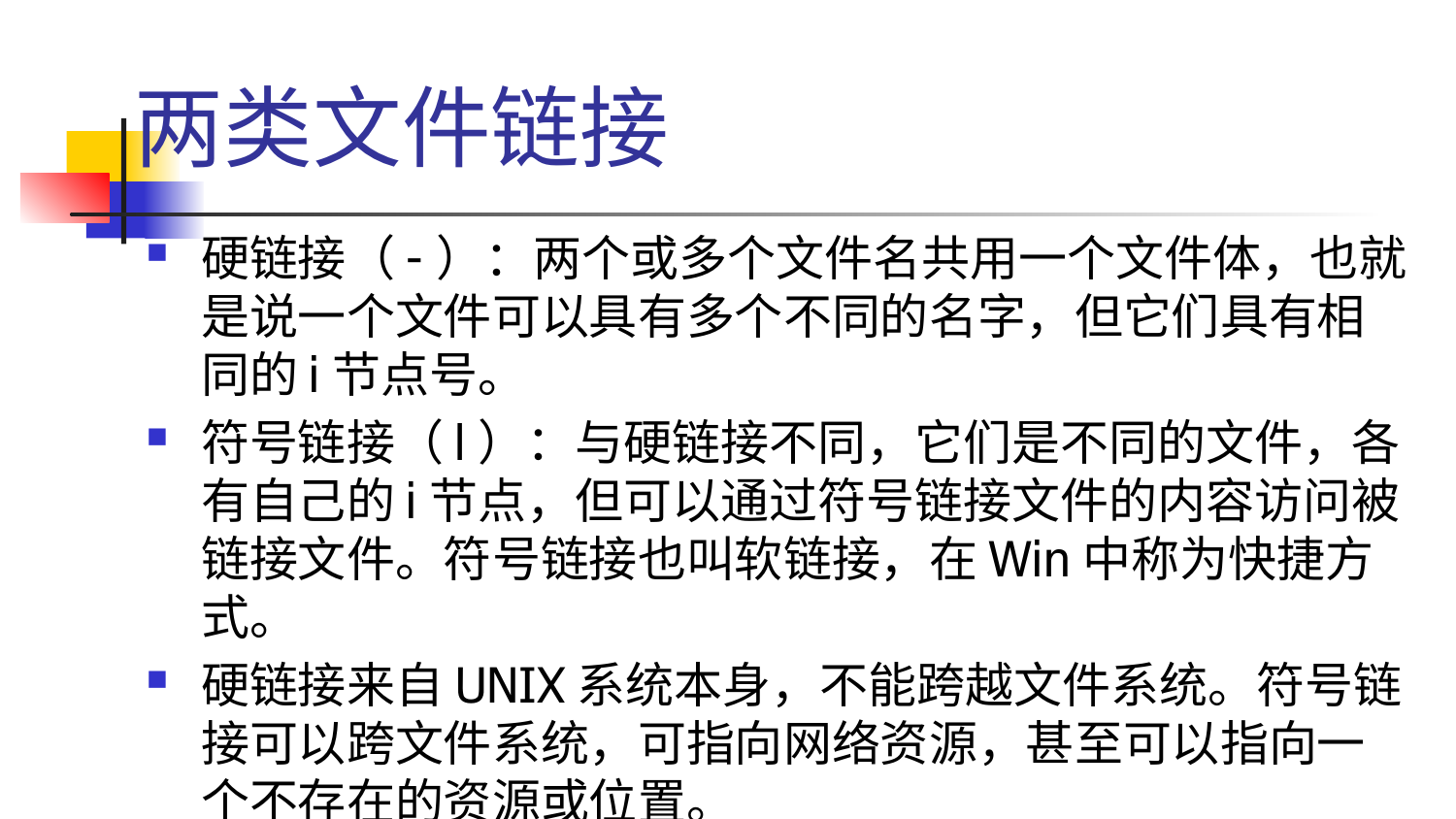

# 两类文件链接
硬链接（-）：两个或多个文件名共用一个文件体，也就是说一个文件可以具有多个不同的名字，但它们具有相同的i节点号。
符号链接（l）：与硬链接不同，它们是不同的文件，各有自己的i节点，但可以通过符号链接文件的内容访问被链接文件。符号链接也叫软链接，在Win中称为快捷方式。
硬链接来自UNIX系统本身，不能跨越文件系统。符号链接可以跨文件系统，可指向网络资源，甚至可以指向一个不存在的资源或位置。